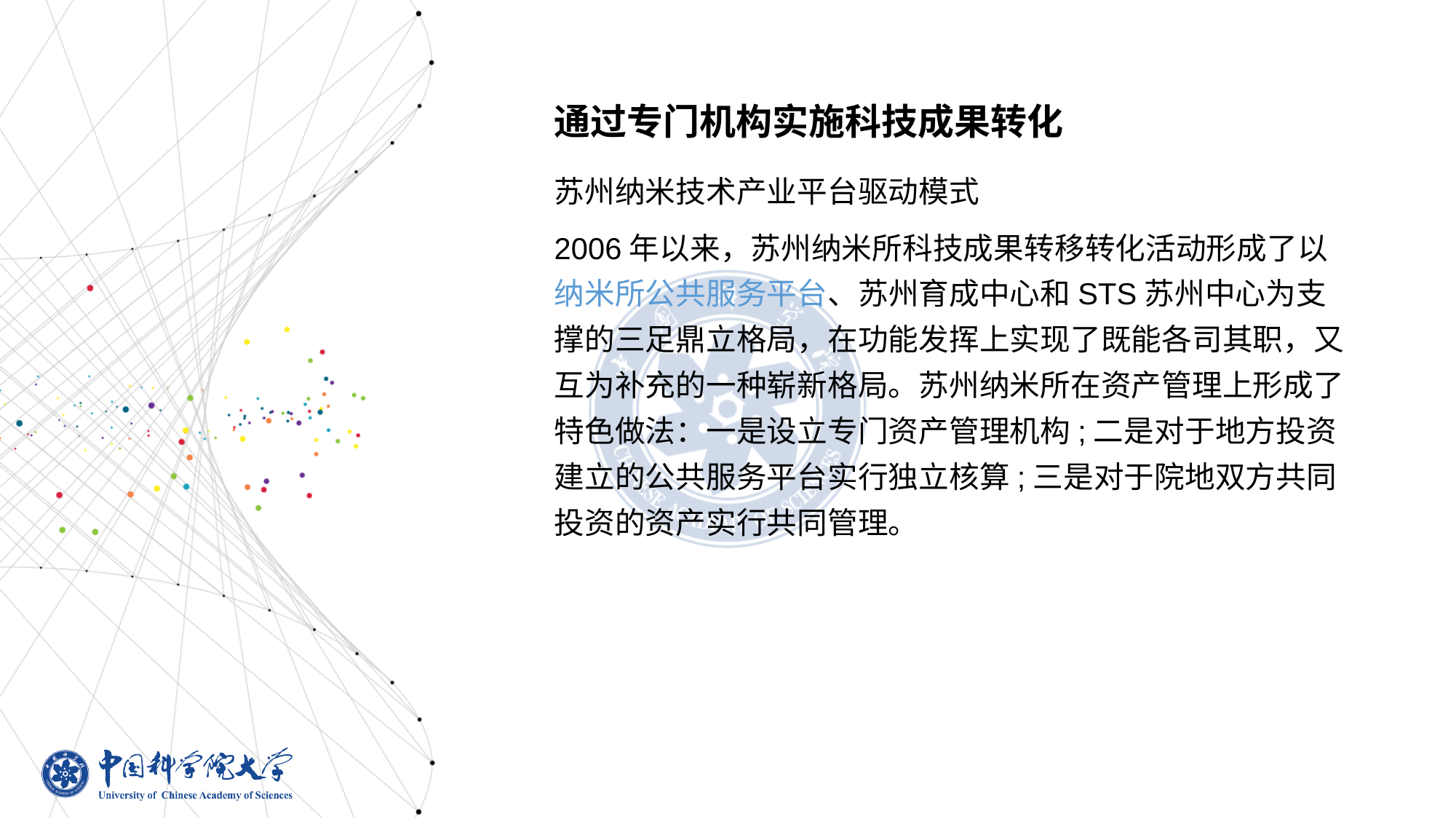

通过专门机构实施科技成果转化
苏州纳米技术产业平台驱动模式
2006年以来，苏州纳米所科技成果转移转化活动形成了以纳米所公共服务平台、苏州育成中心和STS苏州中心为支撑的三足鼎立格局，在功能发挥上实现了既能各司其职，又互为补充的一种崭新格局。苏州纳米所在资产管理上形成了特色做法：一是设立专门资产管理机构;二是对于地方投资建立的公共服务平台实行独立核算;三是对于院地双方共同投资的资产实行共同管理。